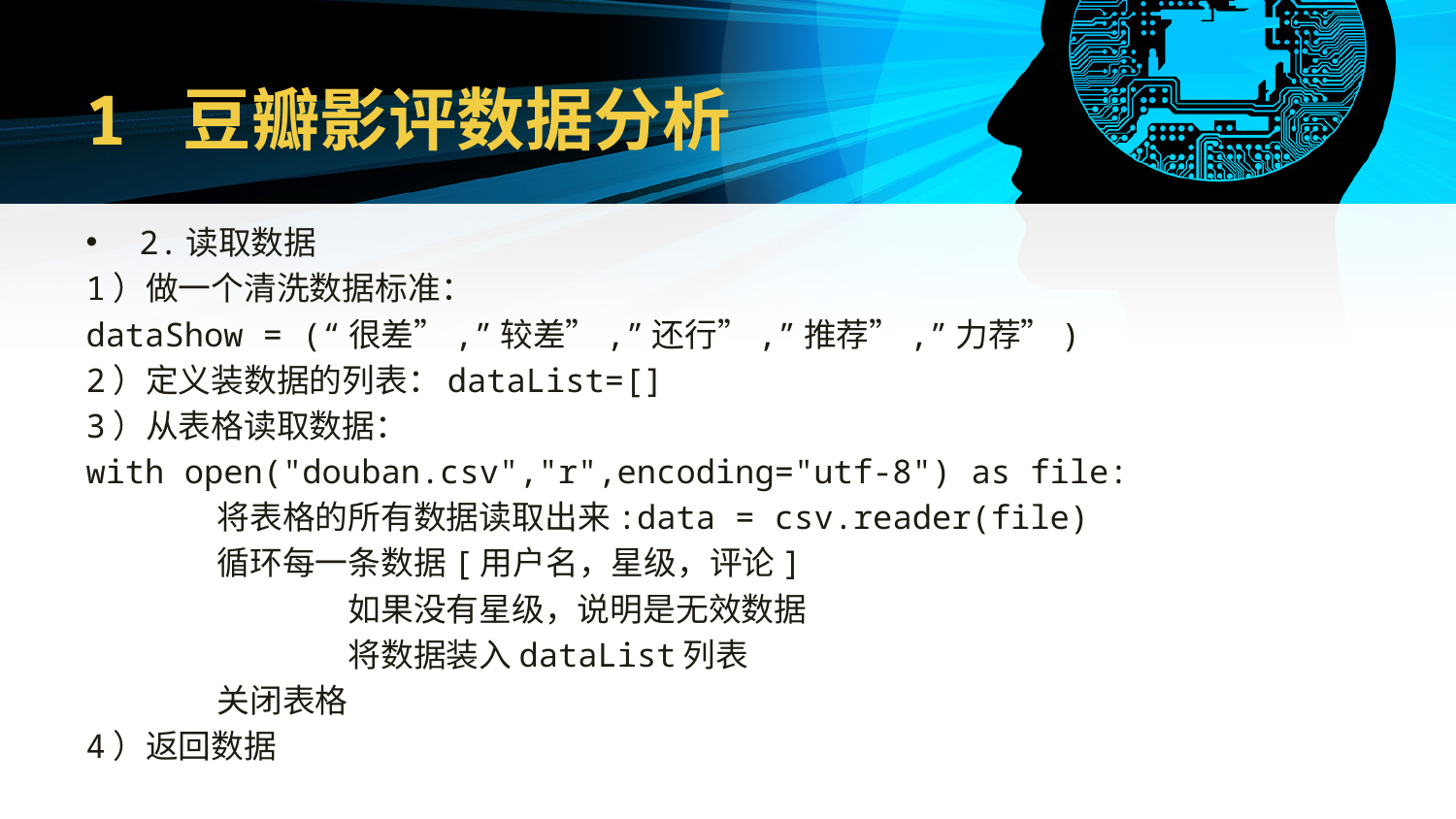

# 1 豆瓣影评数据分析
2.读取数据
1）做一个清洗数据标准：
dataShow = (“很差”,”较差”,”还行”,”推荐”,”力荐”)
2）定义装数据的列表：dataList=[]
3）从表格读取数据：
with open("douban.csv","r",encoding="utf-8") as file:
	将表格的所有数据读取出来:data = csv.reader(file)
	循环每一条数据[用户名，星级，评论]
		如果没有星级，说明是无效数据
		将数据装入dataList列表
	关闭表格
4）返回数据